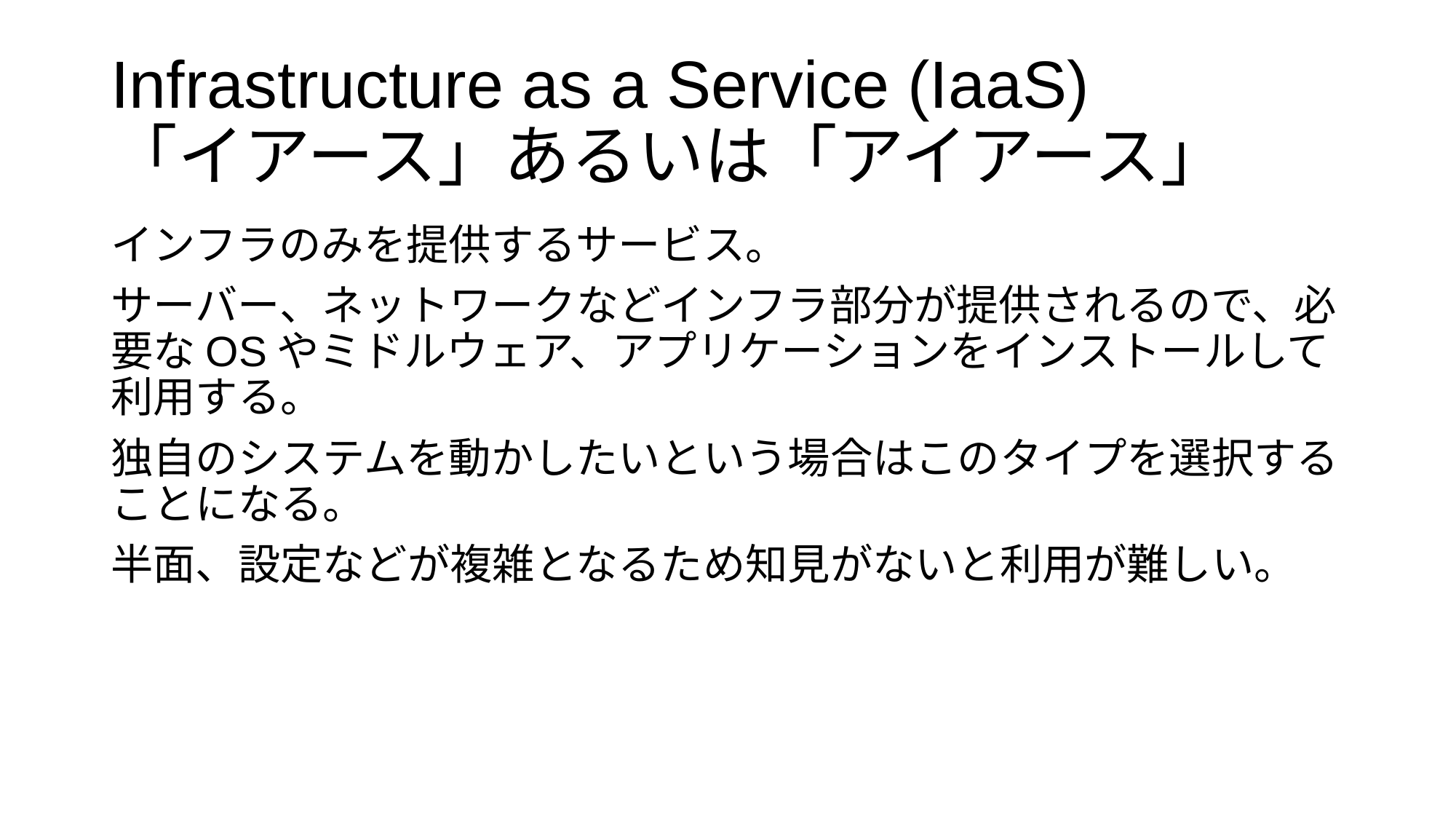

# Infrastructure as a Service (IaaS)　 「イアース」あるいは「アイアース」
インフラのみを提供するサービス。
サーバー、ネットワークなどインフラ部分が提供されるので、必要なOSやミドルウェア、アプリケーションをインストールして利用する。
独自のシステムを動かしたいという場合はこのタイプを選択することになる。
半面、設定などが複雑となるため知見がないと利用が難しい。